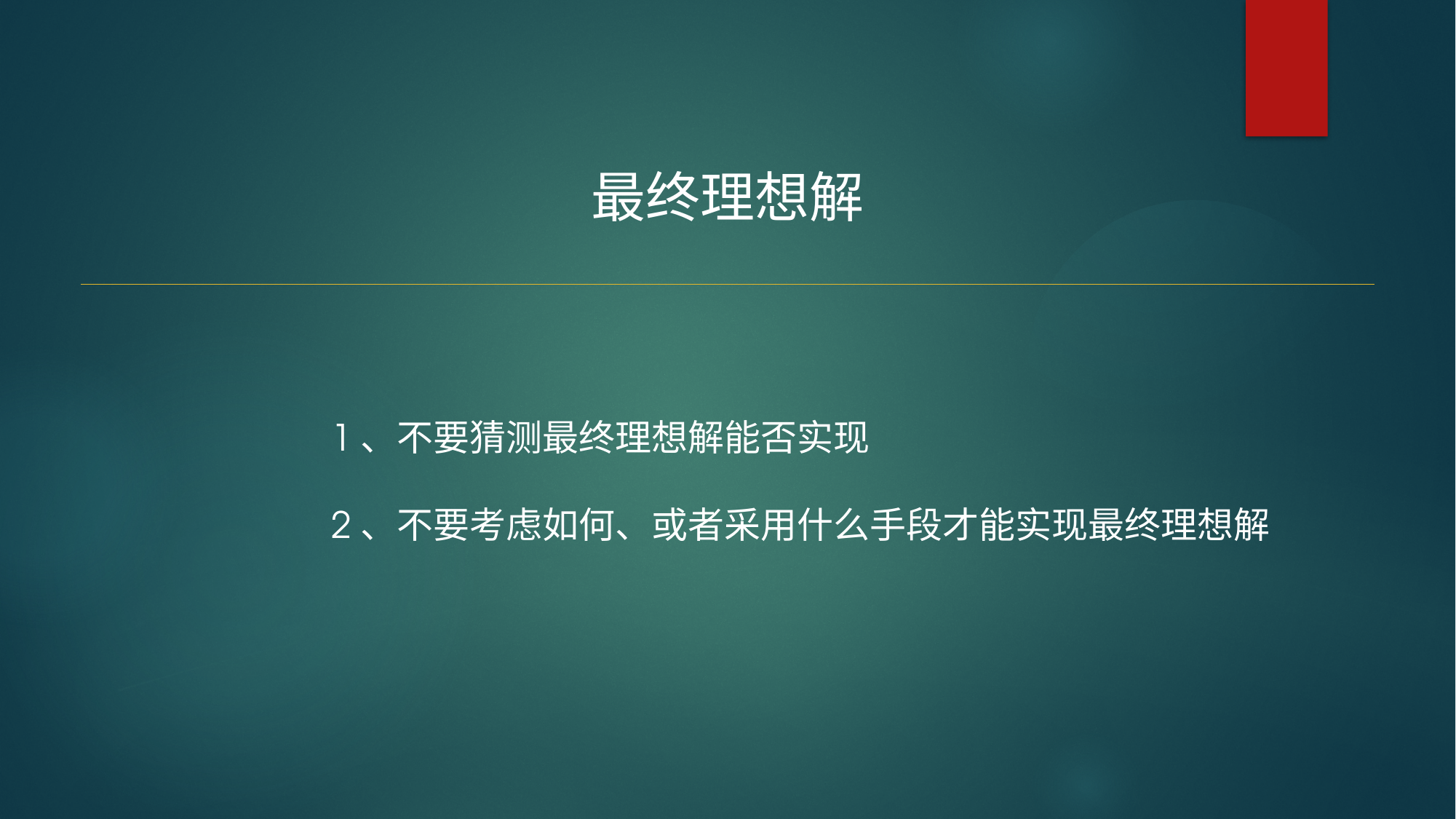

最终理想解

1、不要猜测最终理想解能否实现

2、不要考虑如何、或者采用什么手段才能实现最终理想解